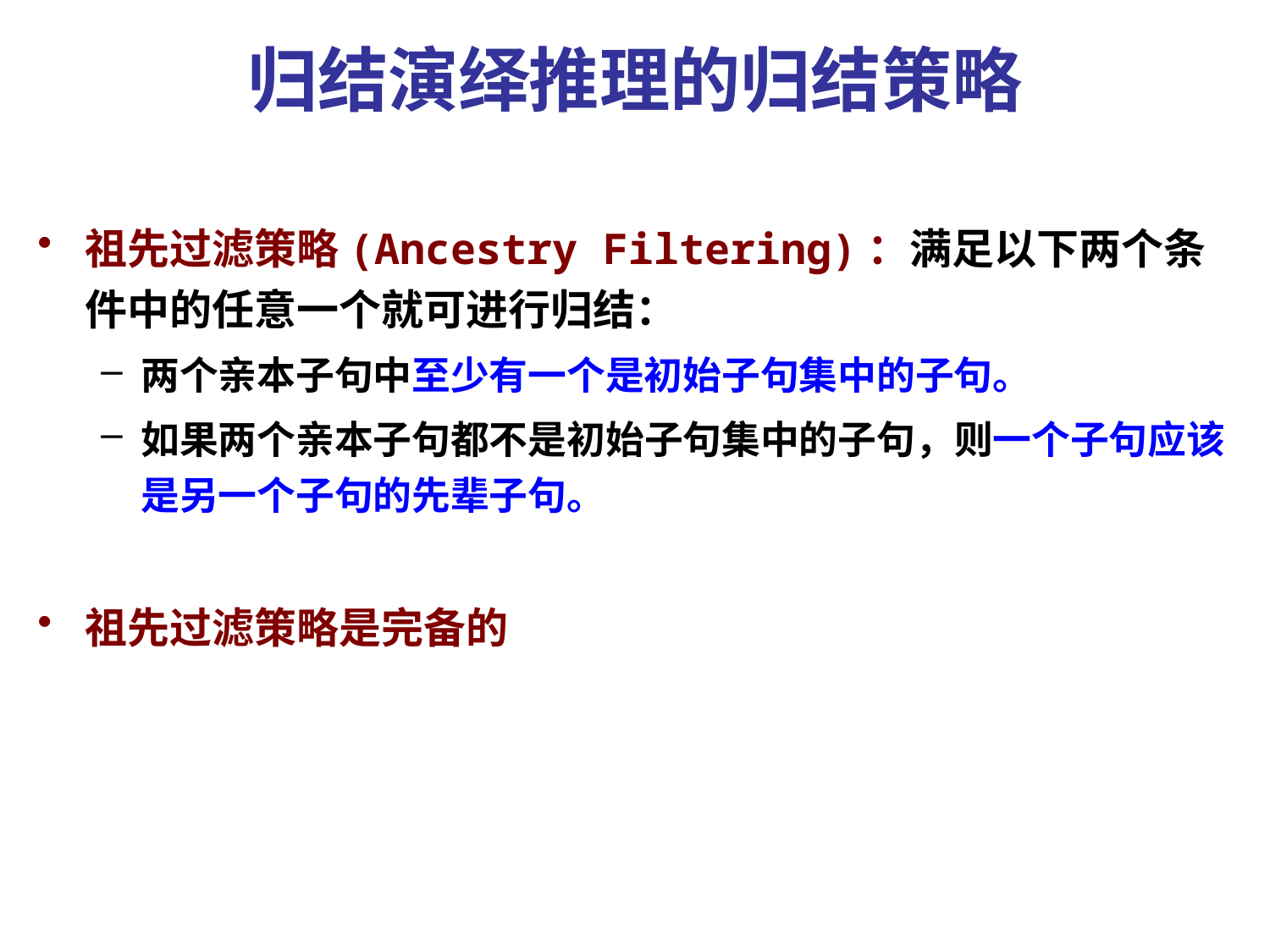

# 归结演绎推理的归结策略
祖先过滤策略(Ancestry Filtering)：满足以下两个条件中的任意一个就可进行归结：
两个亲本子句中至少有一个是初始子句集中的子句。
如果两个亲本子句都不是初始子句集中的子句，则一个子句应该是另一个子句的先辈子句。

祖先过滤策略是完备的